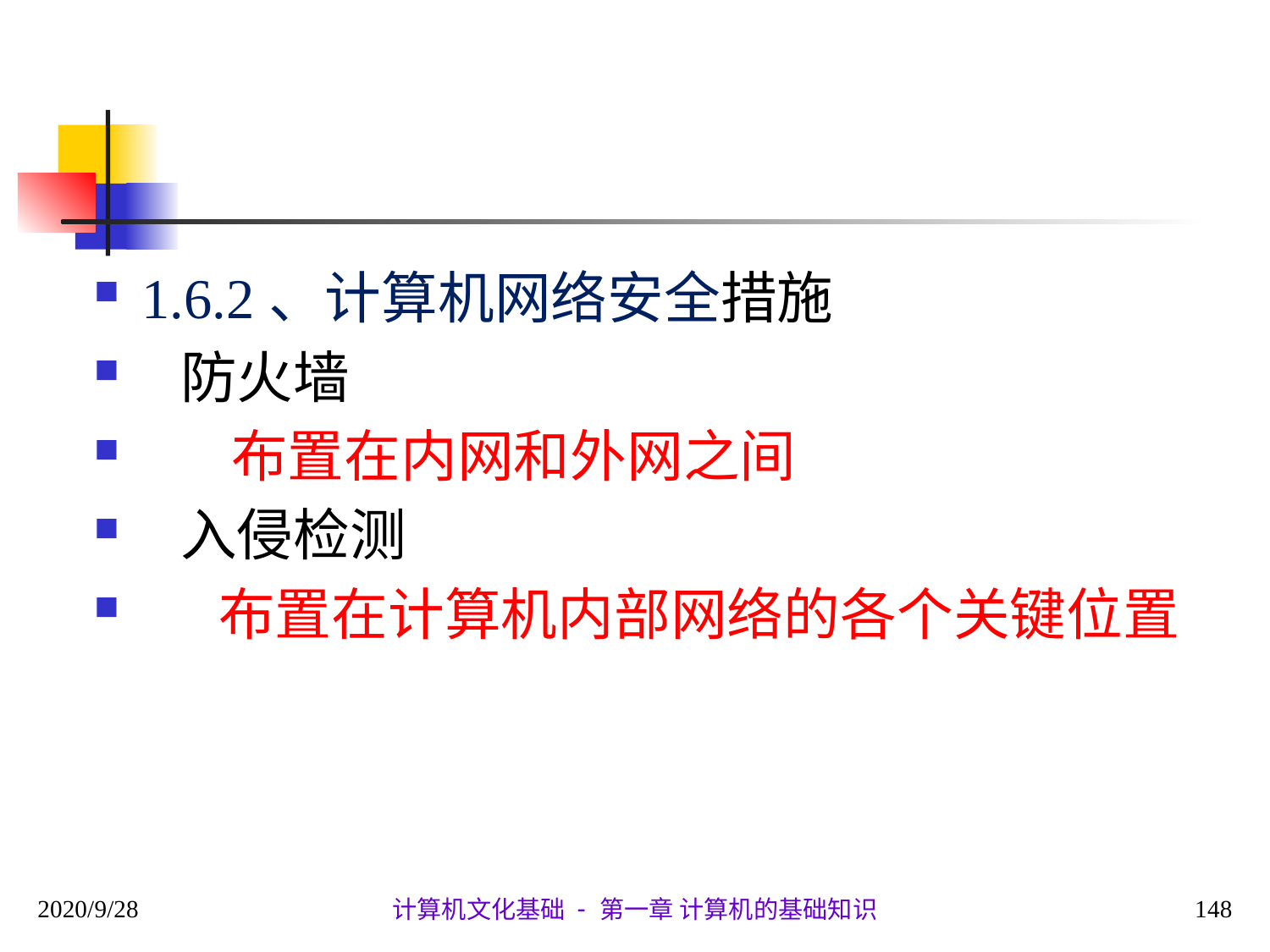

#
1.6.2、计算机网络安全措施
  防火墙
      布置在内网和外网之间
  入侵检测
     布置在计算机内部网络的各个关键位置

2020/9/28
148
计算机文化基础 - 第一章 计算机的基础知识